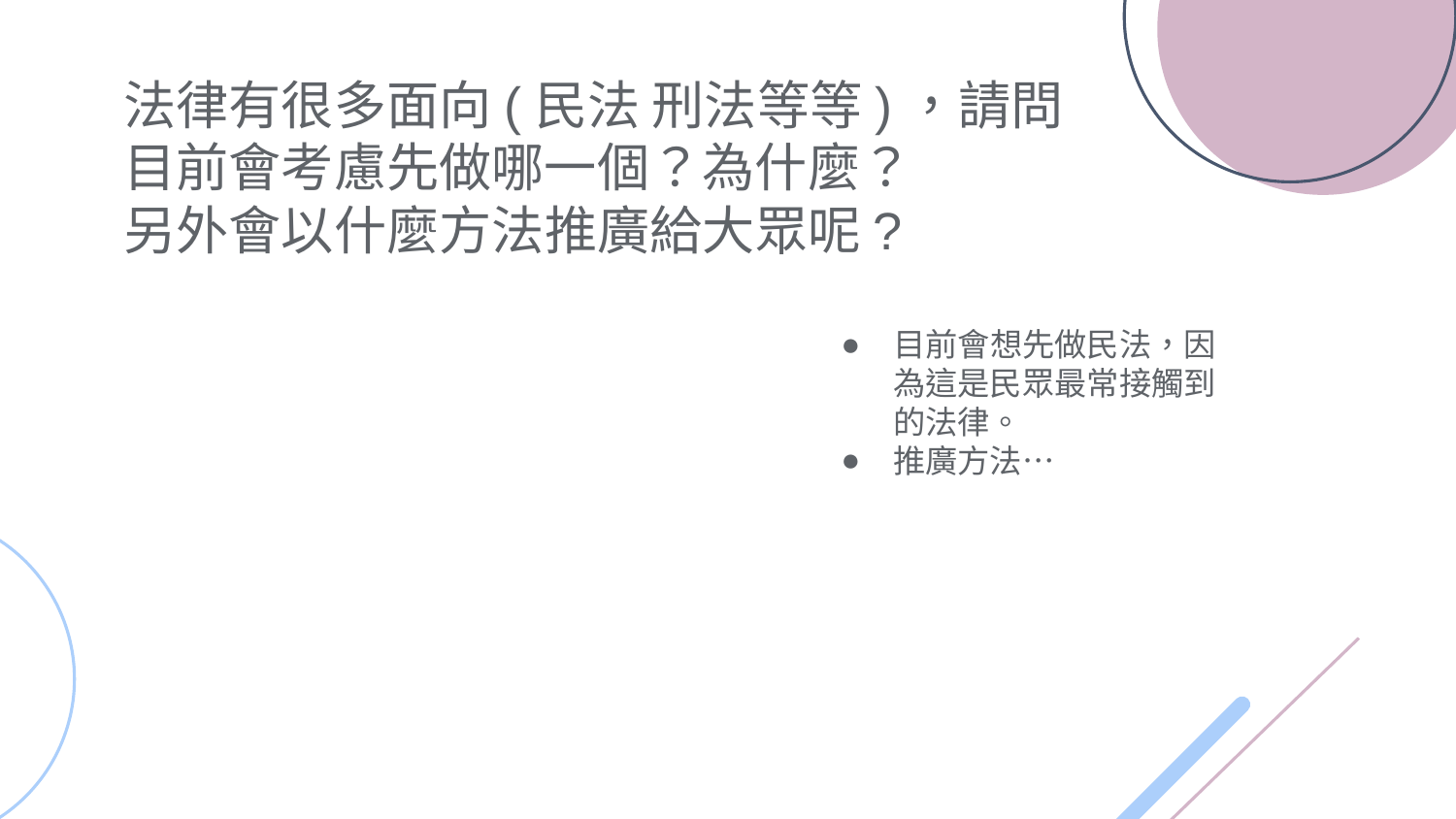

# 法律有很多面向(民法 刑法等等)，請問目前會考慮先做哪一個？為什麼？ 另外會以什麼方法推廣給大眾呢?
目前會想先做民法，因為這是民眾最常接觸到的法律。
推廣方法…